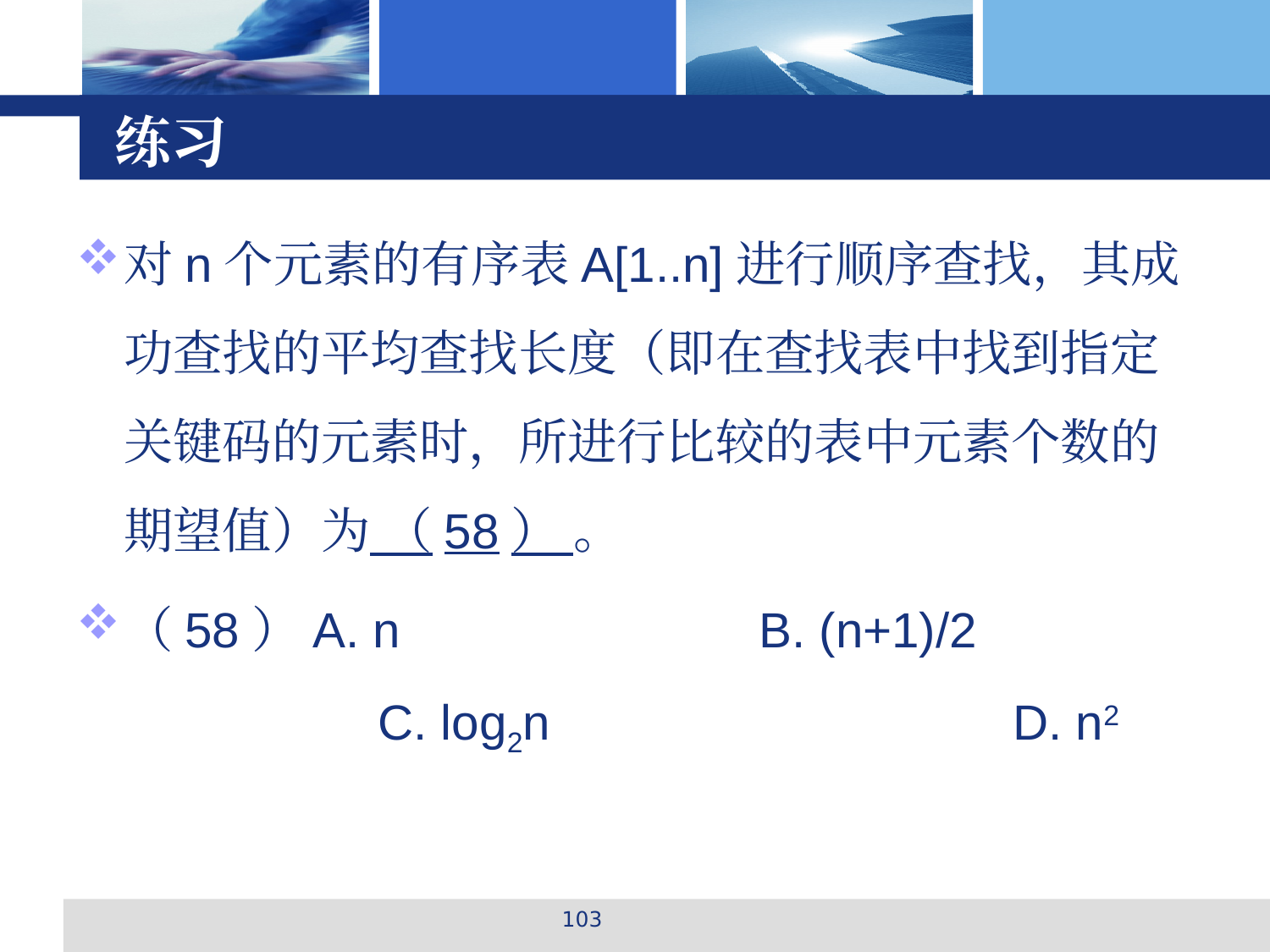

# 练习
对n个元素的有序表A[1..n]进行顺序查找，其成功查找的平均查找长度（即在查找表中找到指定关键码的元素时，所进行比较的表中元素个数的期望值）为 （58） 。
（58）A. n			B. (n+1)/2				C. log2n				D. n2

103